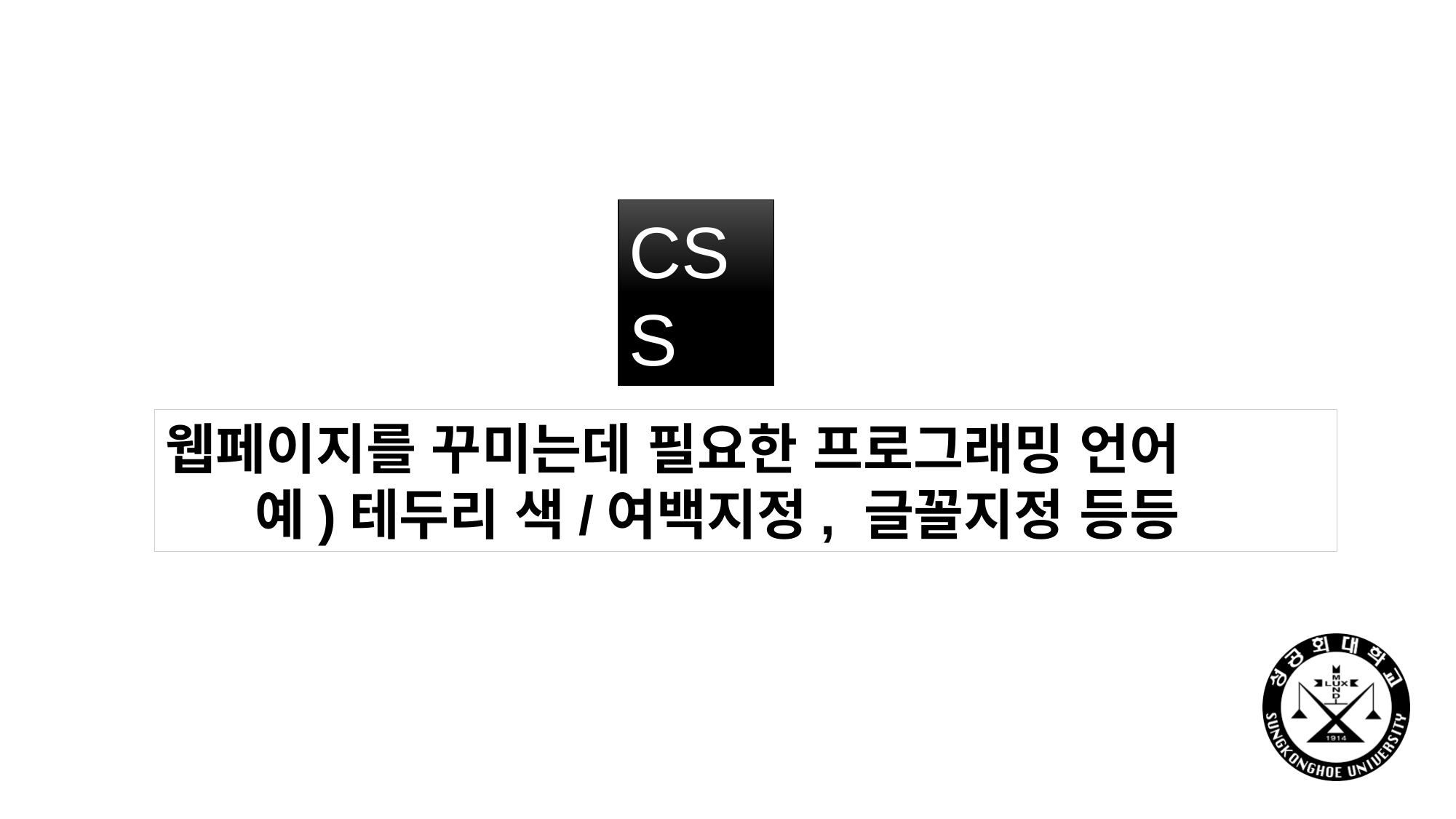

CSS
웹페이지를 꾸미는데 필요한 프로그래밍 언어
     예)테두리 색/여백지정, 글꼴지정 등등